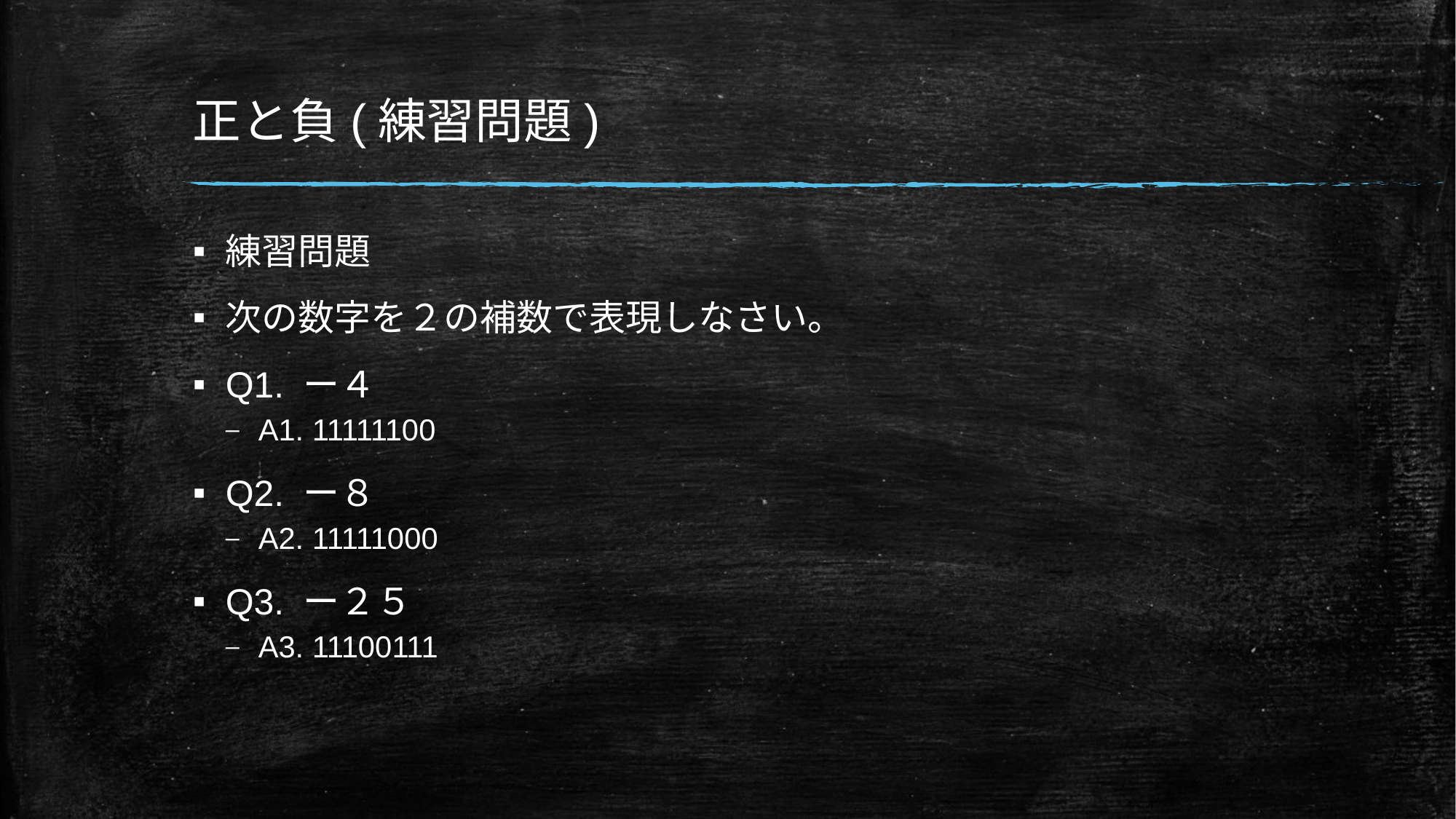

# 正と負(練習問題)
練習問題
次の数字を２の補数で表現しなさい。
Q1. ー４
A1. 11111100
Q2. ー８
A2. 11111000
Q3. ー２５
A3. 11100111